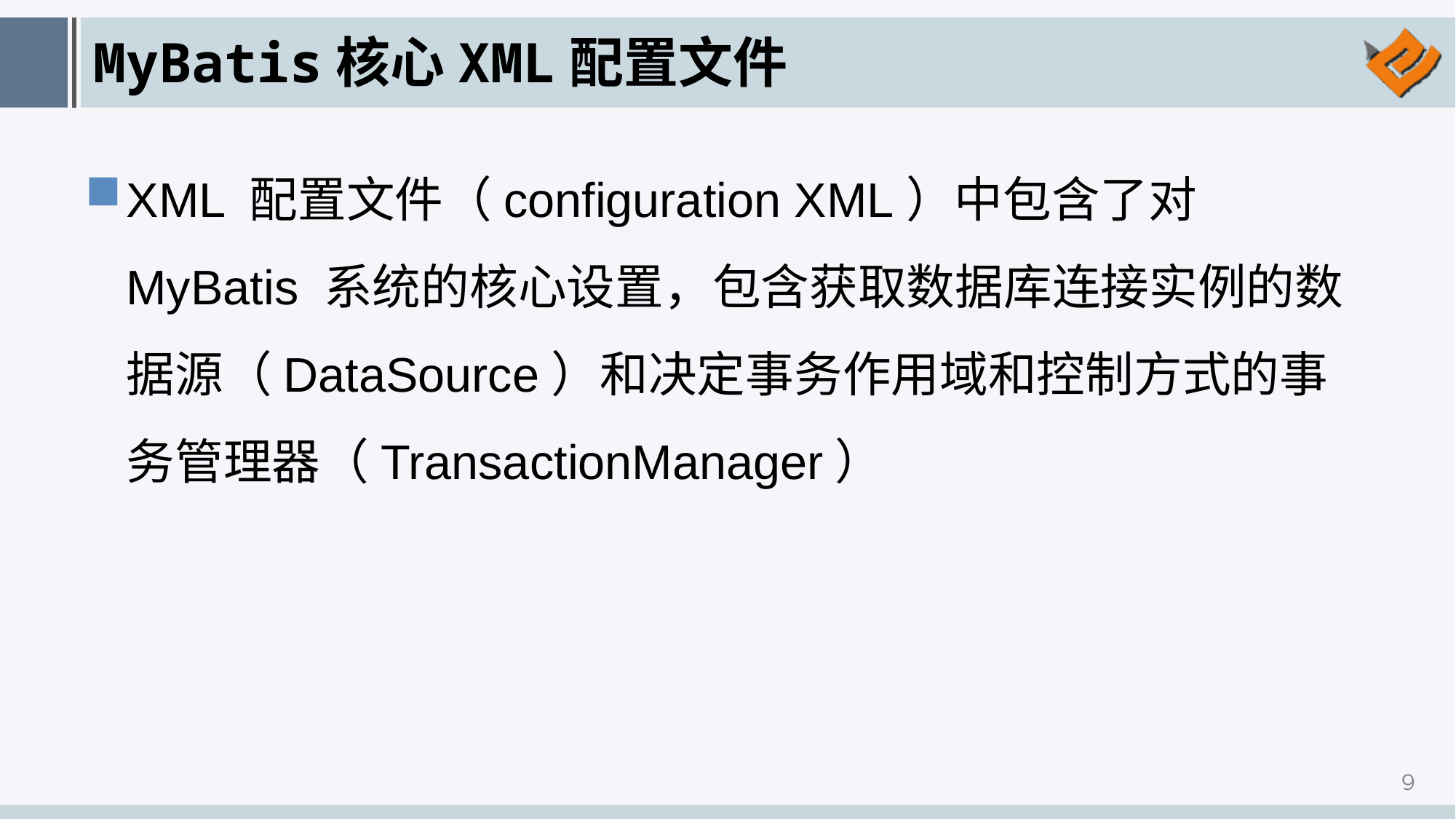

# MyBatis核心XML配置文件
XML 配置文件（configuration XML）中包含了对 MyBatis 系统的核心设置，包含获取数据库连接实例的数据源（DataSource）和决定事务作用域和控制方式的事务管理器（TransactionManager）